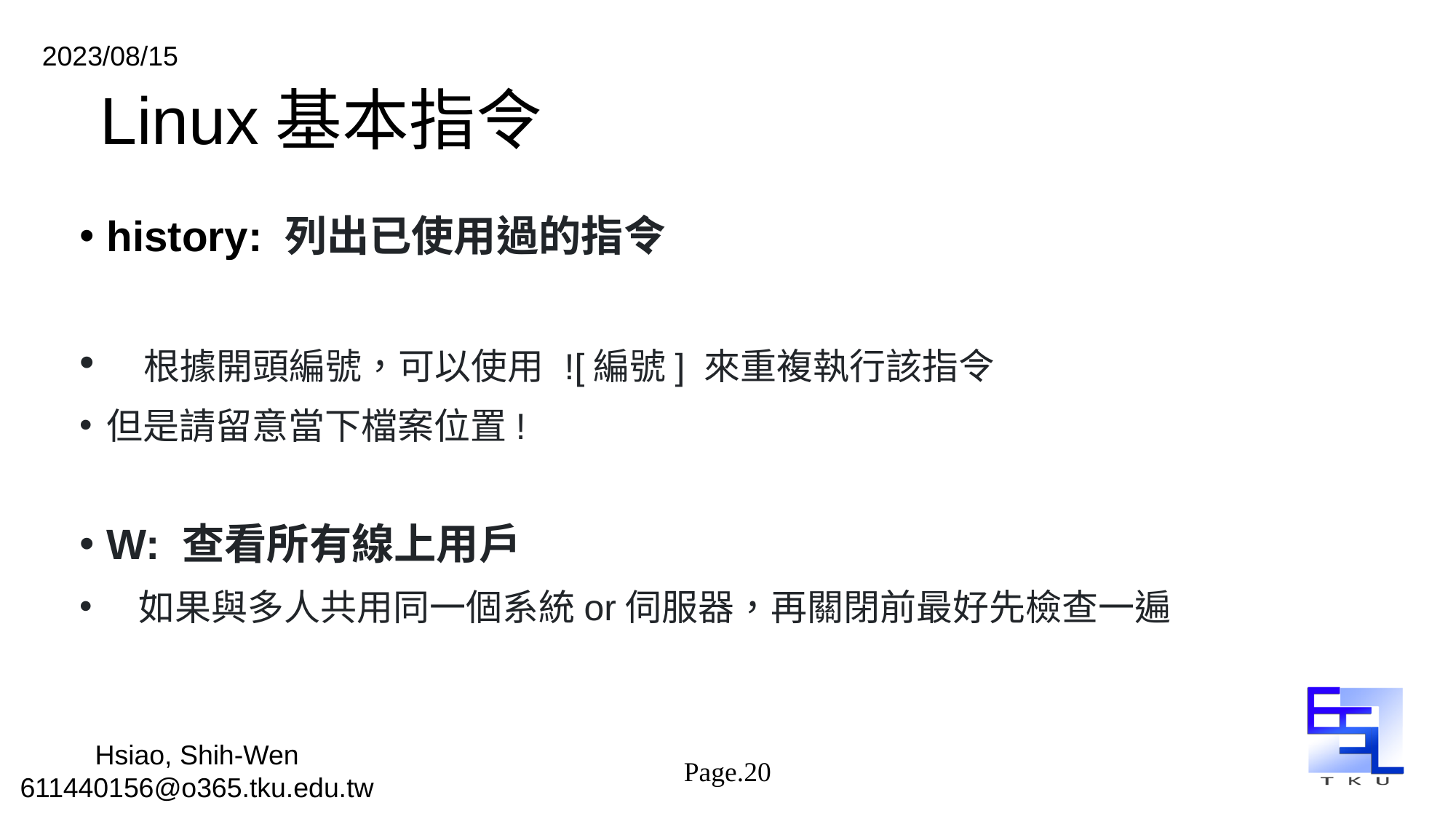

# Linux基本指令
history: 列出已使用過的指令

  根據開頭編號，可以使用 ![編號] 來重複執行該指令
但是請留意當下檔案位置!

W: 查看所有線上用戶
  如果與多人共用同一個系統or伺服器，再關閉前最好先檢查一遍